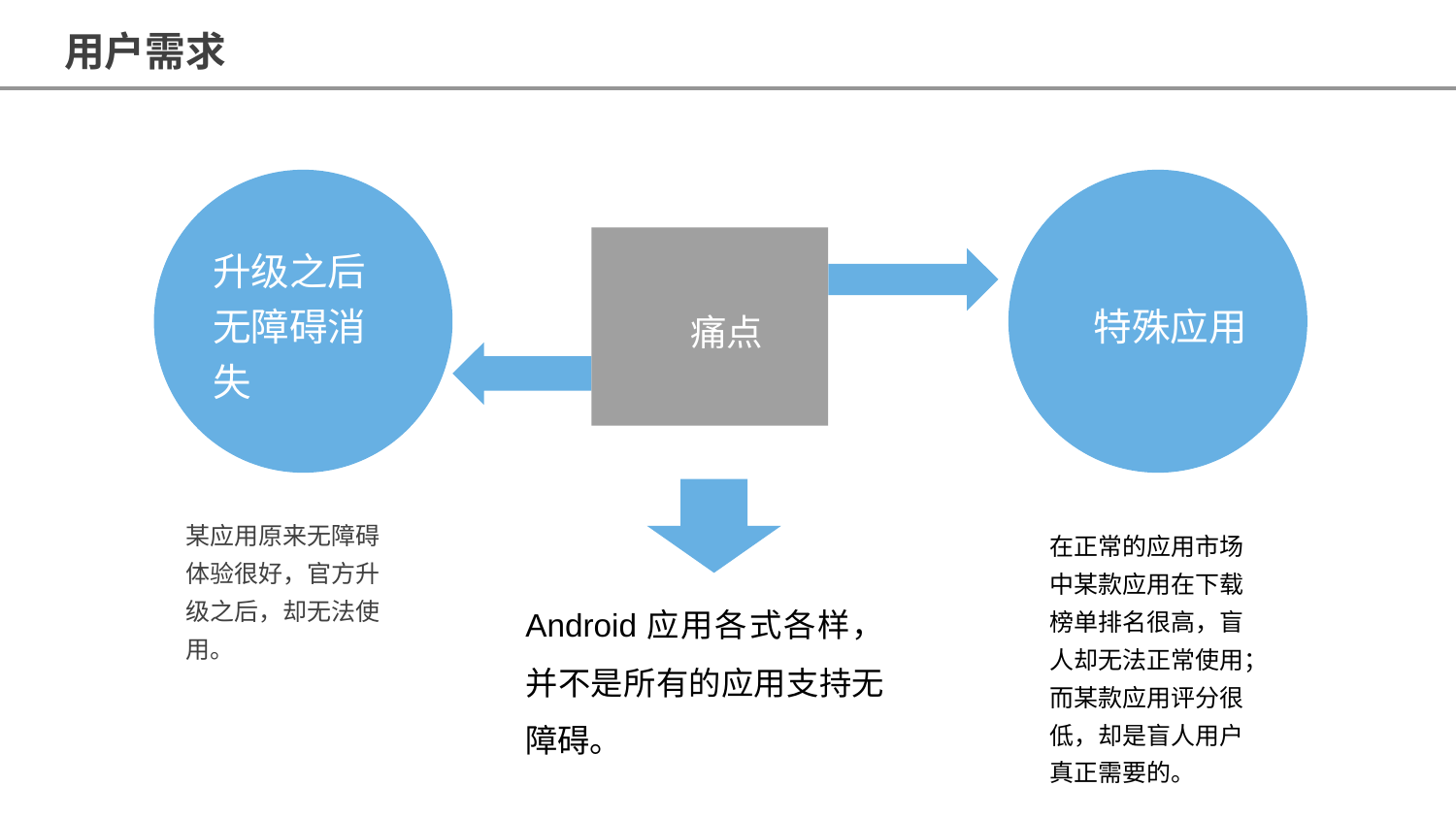

用户需求
升级之后无障碍消失
  特殊应用
   痛点

某应用原来无障碍体验很好，官方升级之后，却无法使用。
在正常的应用市场中某款应用在下载榜单排名很高，盲人却无法正常使用；而某款应用评分很低，却是盲人用户真正需要的。
Android应用各式各样，并不是所有的应用支持无障碍。